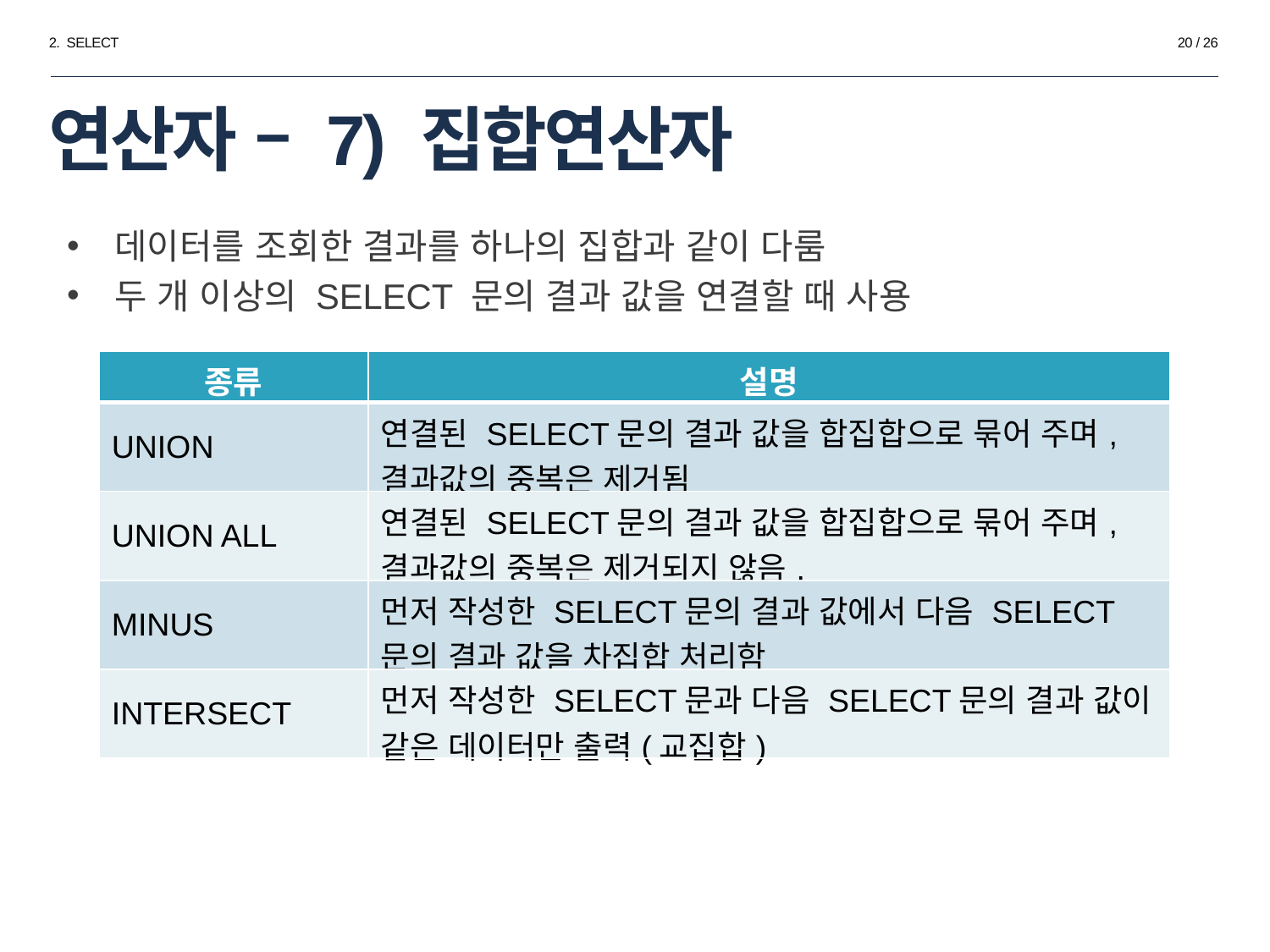

2.  SELECT
20 / 26
# 연산자 – 7) 집합연산자

데이터를 조회한 결과를 하나의 집합과 같이 다룸
두 개 이상의 SELECT 문의 결과 값을 연결할 때 사용

| 종류 | 설명 |
| --- | --- |
| UNION | 연결된 SELECT문의 결과 값을 합집합으로 묶어 주며, 결과값의 중복은 제거됨 |
| UNION ALL | 연결된 SELECT문의 결과 값을 합집합으로 묶어 주며, 결과값의 중복은 제거되지 않음. |
| MINUS | 먼저 작성한 SELECT문의 결과 값에서 다음 SELECT 문의 결과 값을 차집합 처리함 |
| INTERSECT | 먼저 작성한 SELECT문과 다음 SELECT문의 결과 값이 같은 데이터만 출력(교집합) |